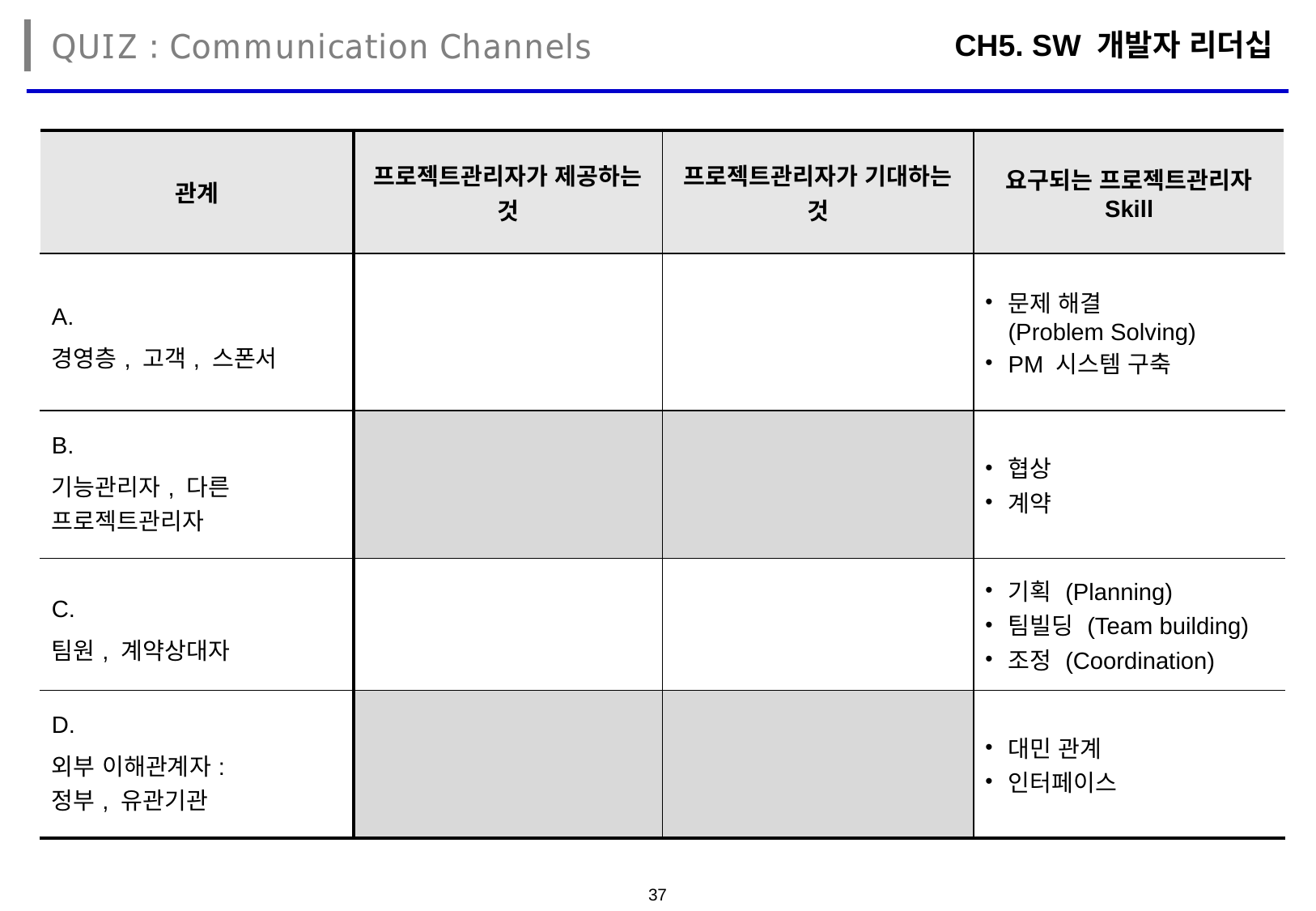

# QUIZ : Communication Channels
CH5. SW 개발자 리더십
| 관계 | 프로젝트관리자가 제공하는 것 | 프로젝트관리자가 기대하는 것 | 요구되는 프로젝트관리자 Skill |
| --- | --- | --- | --- |
| A. 경영층, 고객, 스폰서 |  |  | 문제 해결 (Problem Solving) PM 시스템 구축 |
| B. 기능관리자, 다른 프로젝트관리자 |  |  | 협상 계약 |
| C. 팀원, 계약상대자 |  |  | 기획 (Planning) 팀빌딩 (Team building) 조정 (Coordination) |
| D. 외부 이해관계자: 정부, 유관기관 |  |  | 대민 관계 인터페이스 |